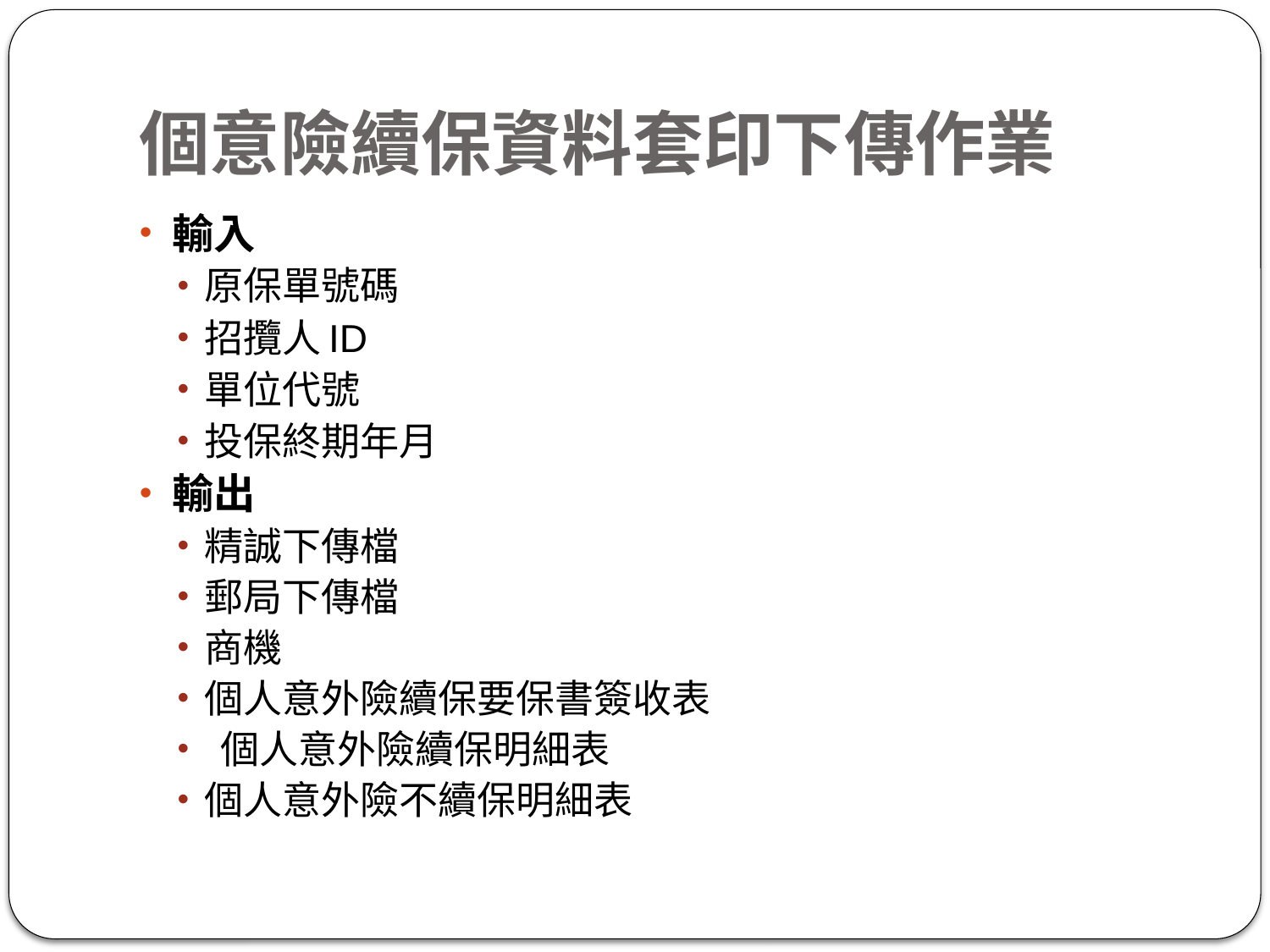

# 個意險續保資料套印下傳作業
輸入
原保單號碼
招攬人ID
單位代號
投保終期年月
輸出
精誠下傳檔
郵局下傳檔
商機
個人意外險續保要保書簽收表
 個人意外險續保明細表
個人意外險不續保明細表